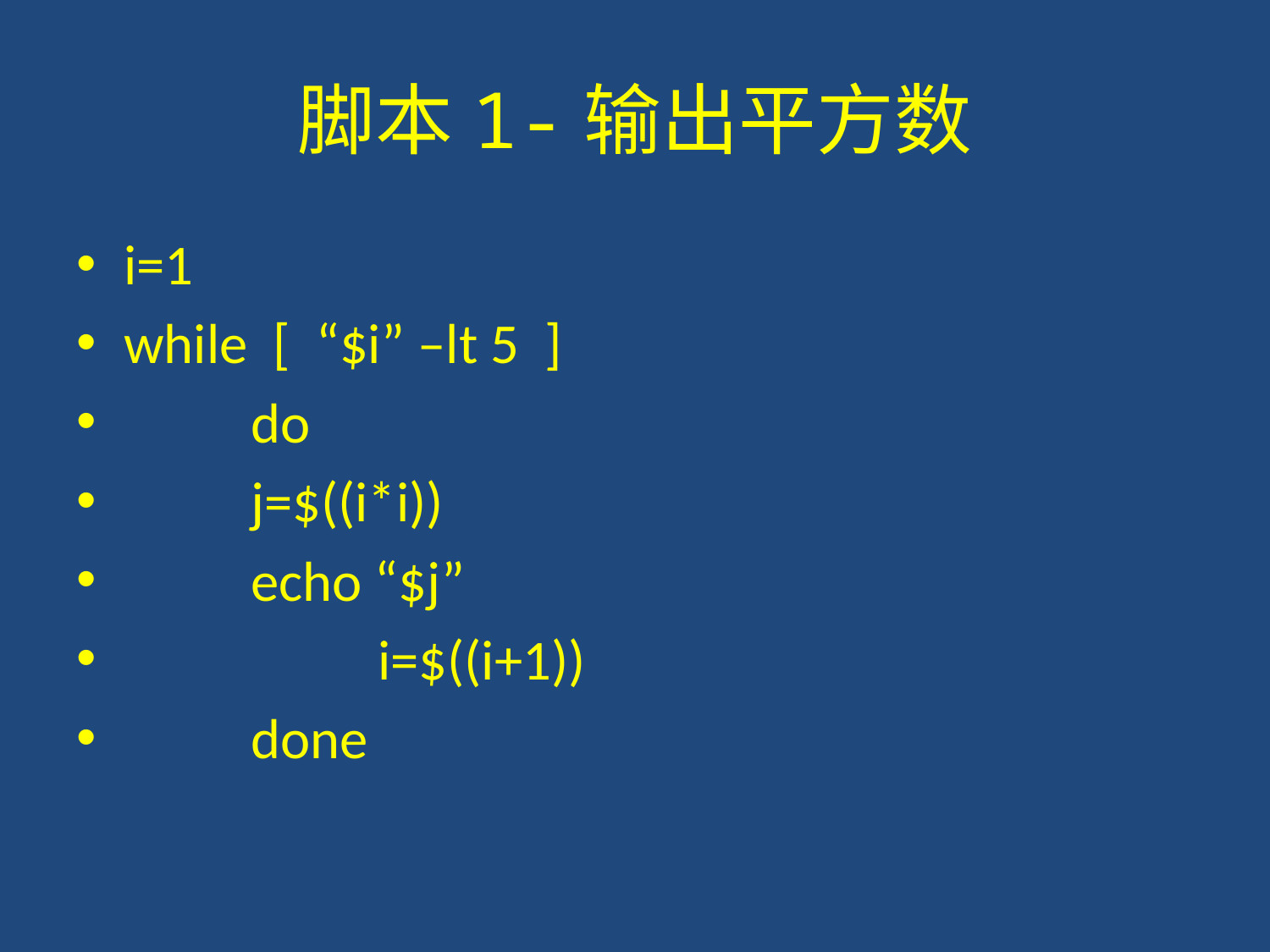

# 脚本1-输出平方数
i=1
while  [  “$i” –lt 5  ]
  	do
    	j=$((i*i))
    	echo “$j”
   	 	i=$((i+1))
  	done